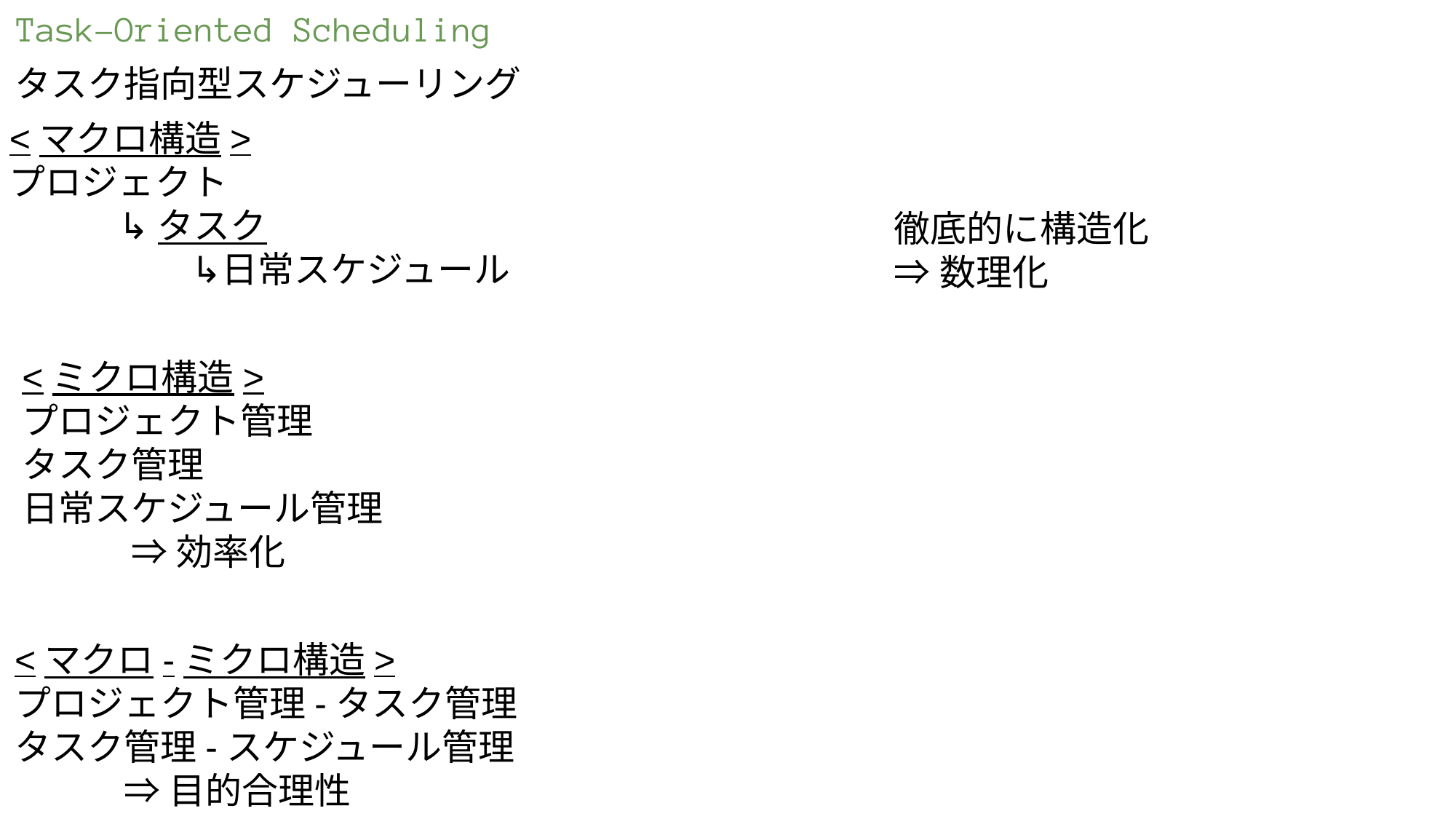

Task-Oriented Scheduling
タスク指向型スケジューリング
<マクロ構造>
プロジェクト
	↳タスク
	　　↳日常スケジュール
徹底的に構造化
⇒数理化
<ミクロ構造>
プロジェクト管理
タスク管理
日常スケジュール管理
	⇒効率化
<マクロ-ミクロ構造>
プロジェクト管理-タスク管理
タスク管理-スケジュール管理
	⇒目的合理性